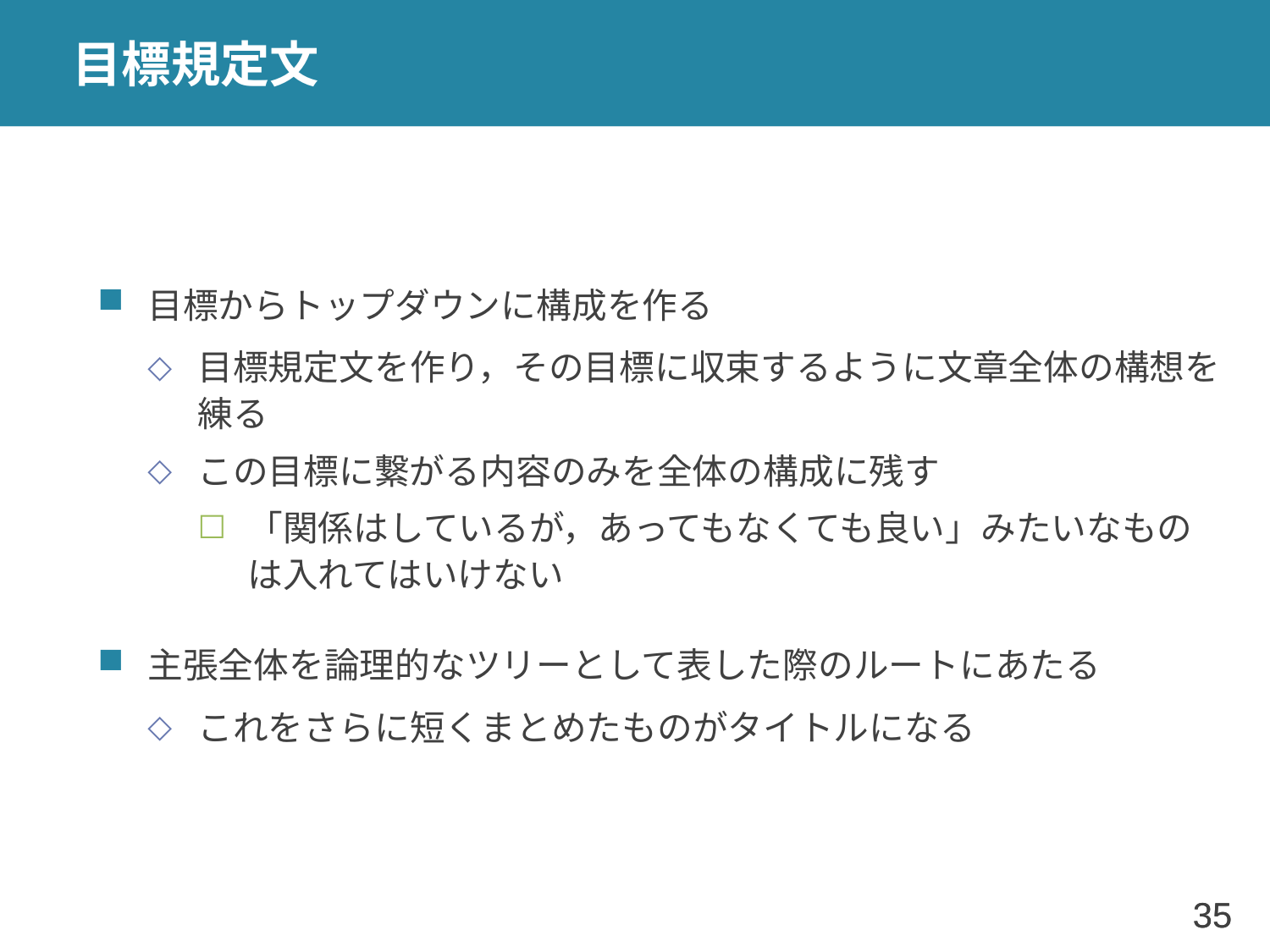

# 目標規定文
目標からトップダウンに構成を作る
目標規定文を作り，その目標に収束するように文章全体の構想を練る
この目標に繋がる内容のみを全体の構成に残す
「関係はしているが，あってもなくても良い」みたいなものは入れてはいけない
主張全体を論理的なツリーとして表した際のルートにあたる
これをさらに短くまとめたものがタイトルになる